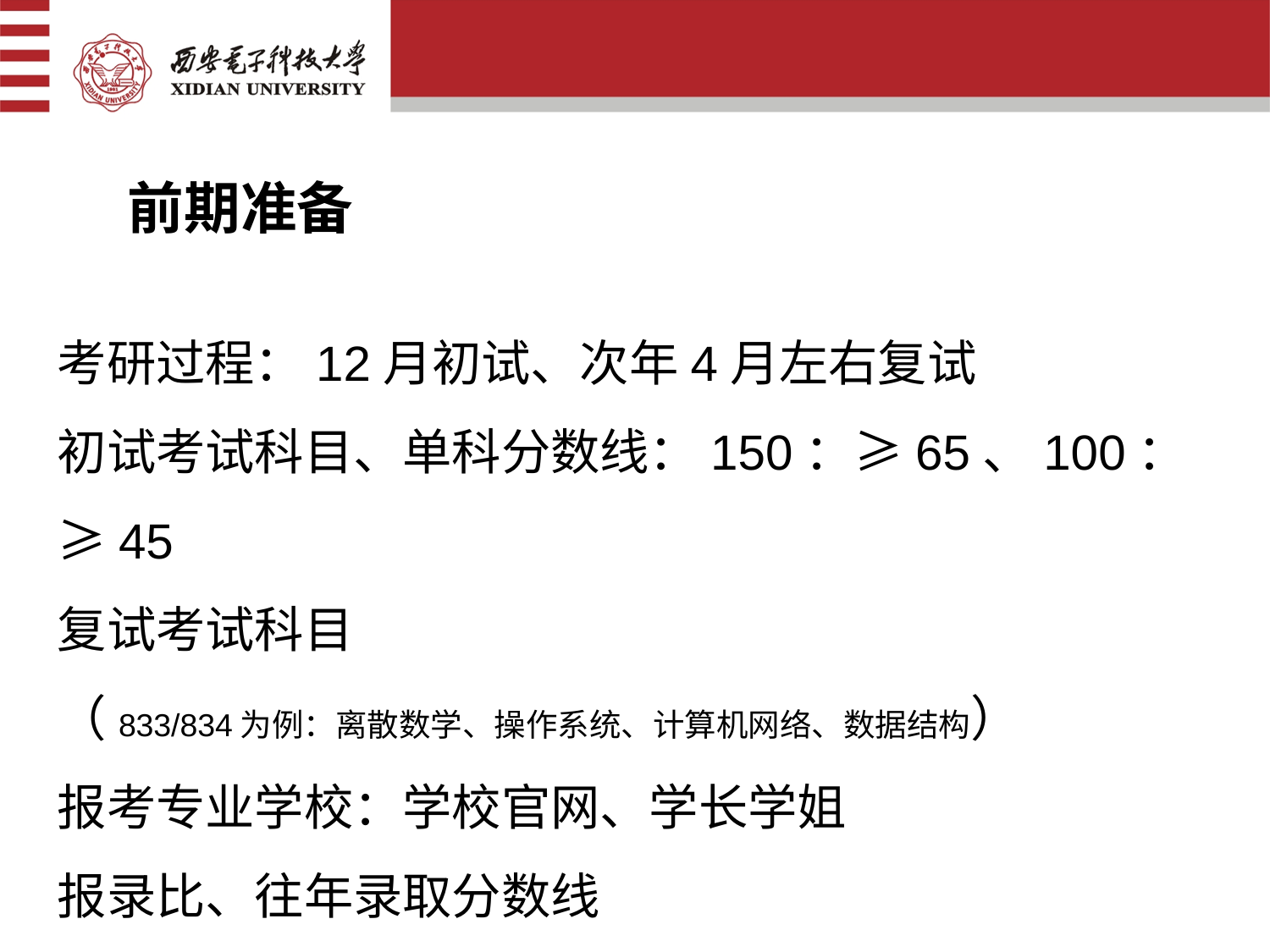

前期准备
考研过程：12月初试、次年4月左右复试
初试考试科目、单科分数线：150：≥65、100：≥45
复试考试科目
（833/834为例：离散数学、操作系统、计算机网络、数据结构）
报考专业学校：学校官网、学长学姐
报录比、往年录取分数线